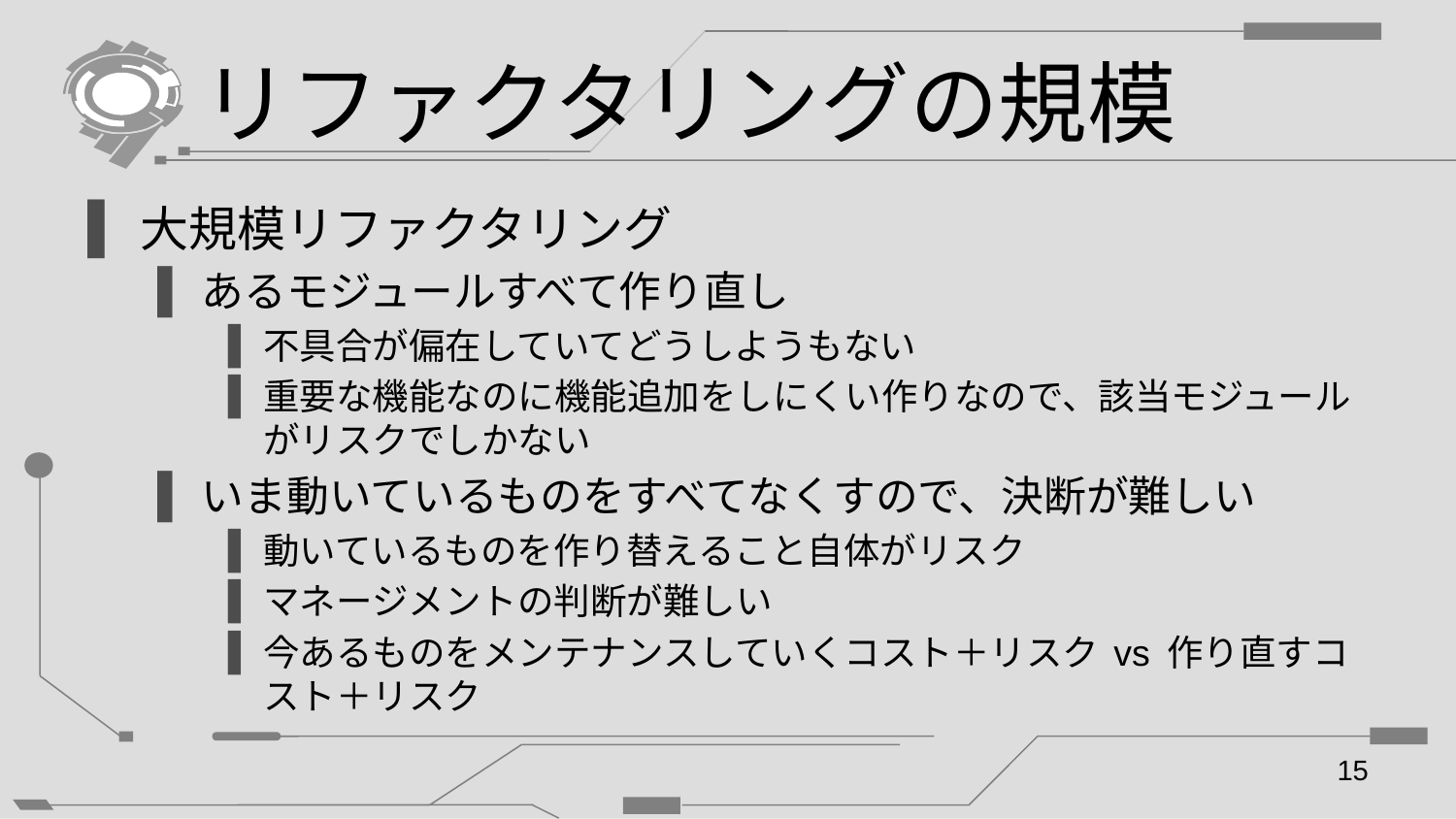

# リファクタリングの規模
大規模リファクタリング
あるモジュールすべて作り直し
不具合が偏在していてどうしようもない
重要な機能なのに機能追加をしにくい作りなので、該当モジュールがリスクでしかない
いま動いているものをすべてなくすので、決断が難しい
動いているものを作り替えること自体がリスク
マネージメントの判断が難しい
今あるものをメンテナンスしていくコスト＋リスク vs 作り直すコスト＋リスク
15